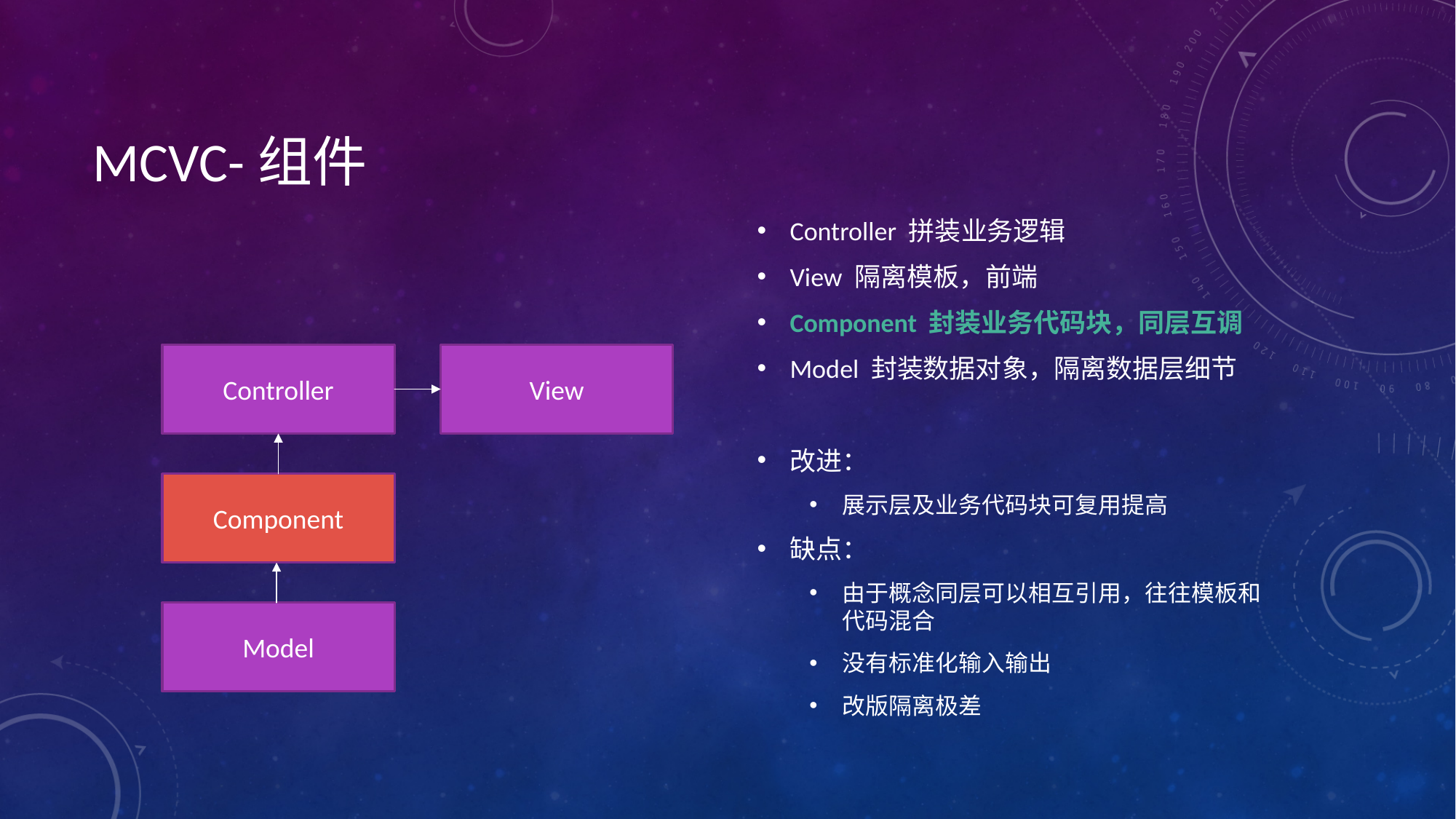

# MCVC-组件
Controller 拼装业务逻辑
View 隔离模板，前端
Component 封装业务代码块，同层互调
Model 封装数据对象，隔离数据层细节

改进：
展示层及业务代码块可复用提高
缺点：
由于概念同层可以相互引用，往往模板和代码混合
没有标准化输入输出
改版隔离极差
Controller
View
Component
Model